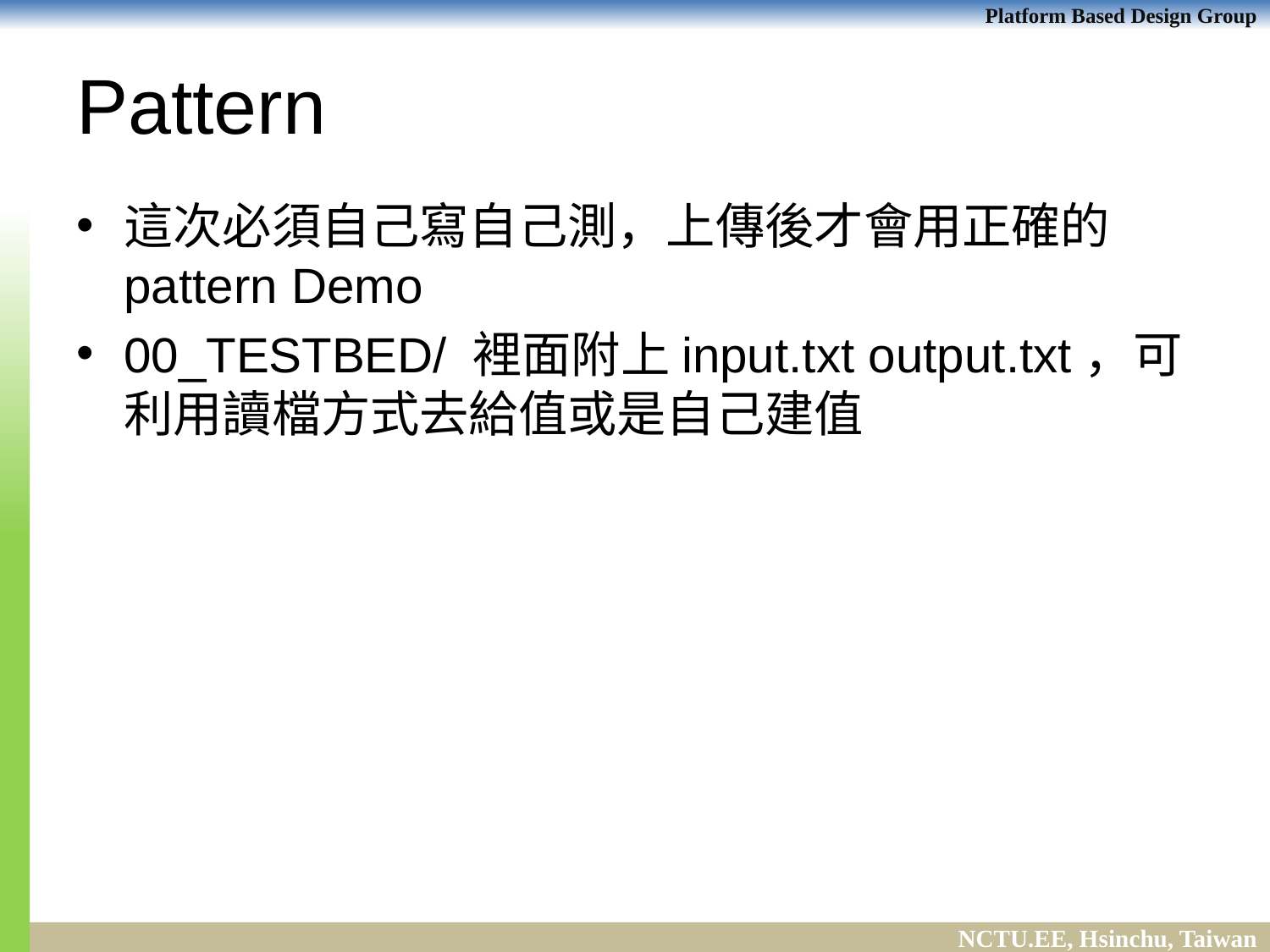

# Pattern
這次必須自己寫自己測，上傳後才會用正確的pattern Demo
00_TESTBED/ 裡面附上input.txt output.txt，可利用讀檔方式去給值或是自己建值